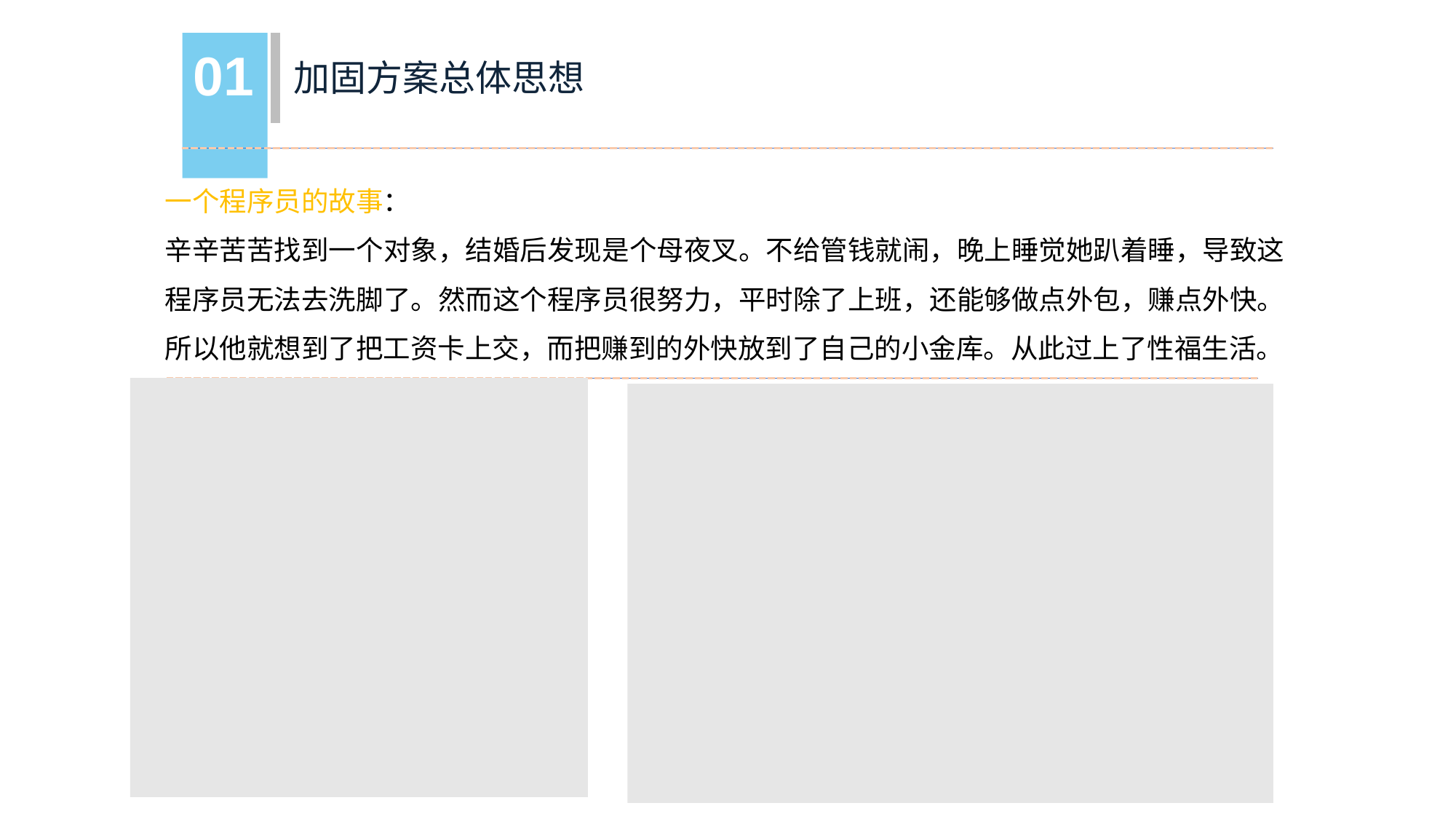

# 01
加固方案总体思想

一个程序员的故事：
辛辛苦苦找到一个对象，结婚后发现是个母夜叉。不给管钱就闹，晚上睡觉她趴着睡，导致这 程序员无法去洗脚了。然而这个程序员很努力，平时除了上班，还能够做点外包，赚点外快。 所以他就想到了把工资卡上交，而把赚到的外快放到了自己的小金库。从此过上了性福生活。